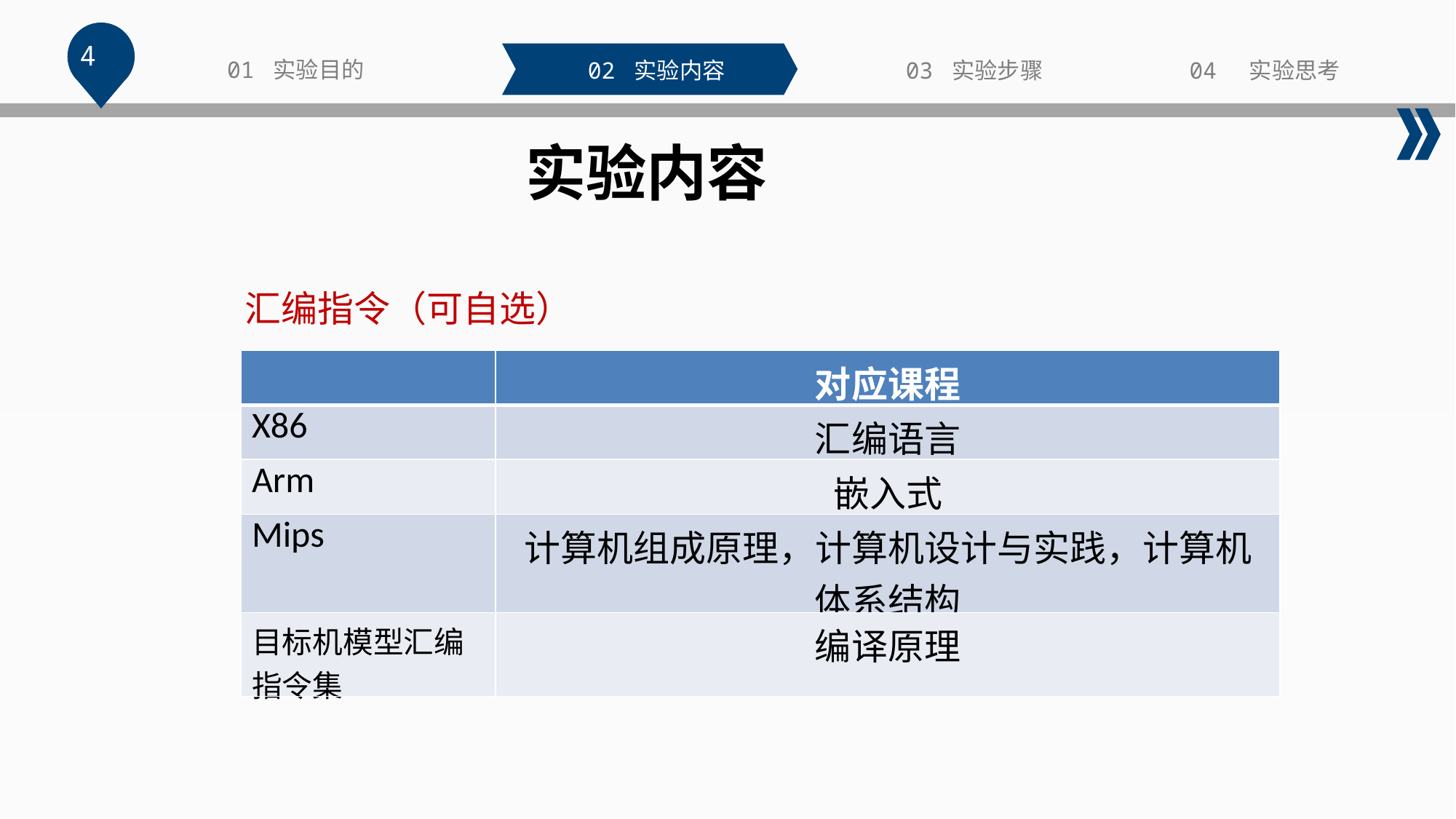

4

01 实验目的
02 实验内容
03 实验步骤
04  实验思考

实验内容

汇编指令（可自选）
|  | 对应课程 |
| --- | --- |
| X86 | 汇编语言 |
| Arm | 嵌入式 |
| Mips | 计算机组成原理，计算机设计与实践，计算机体系结构 |
| 目标机模型汇编指令集 | 编译原理 |